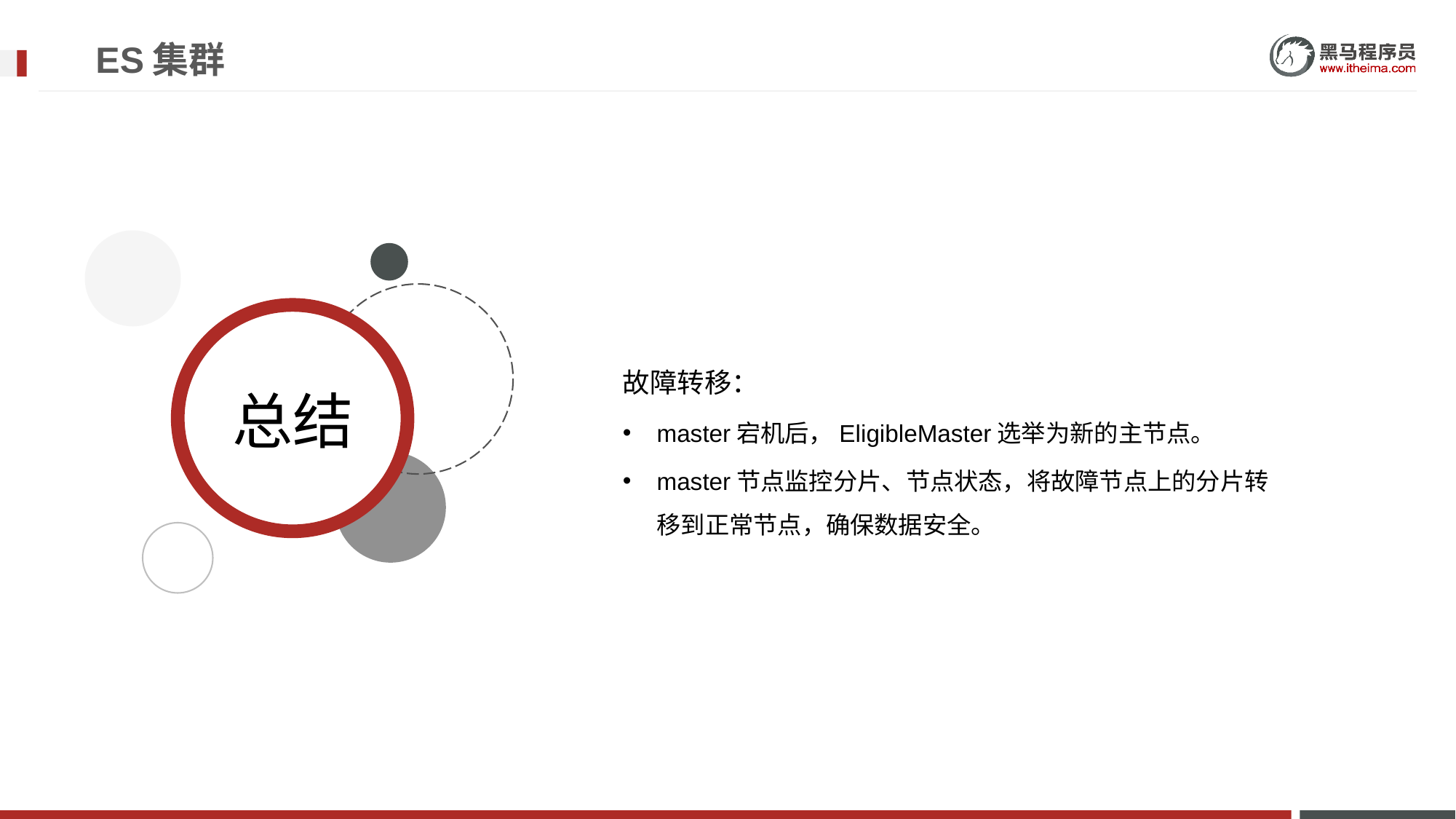

# ES集群
故障转移：
master宕机后，EligibleMaster选举为新的主节点。
master节点监控分片、节点状态，将故障节点上的分片转移到正常节点，确保数据安全。